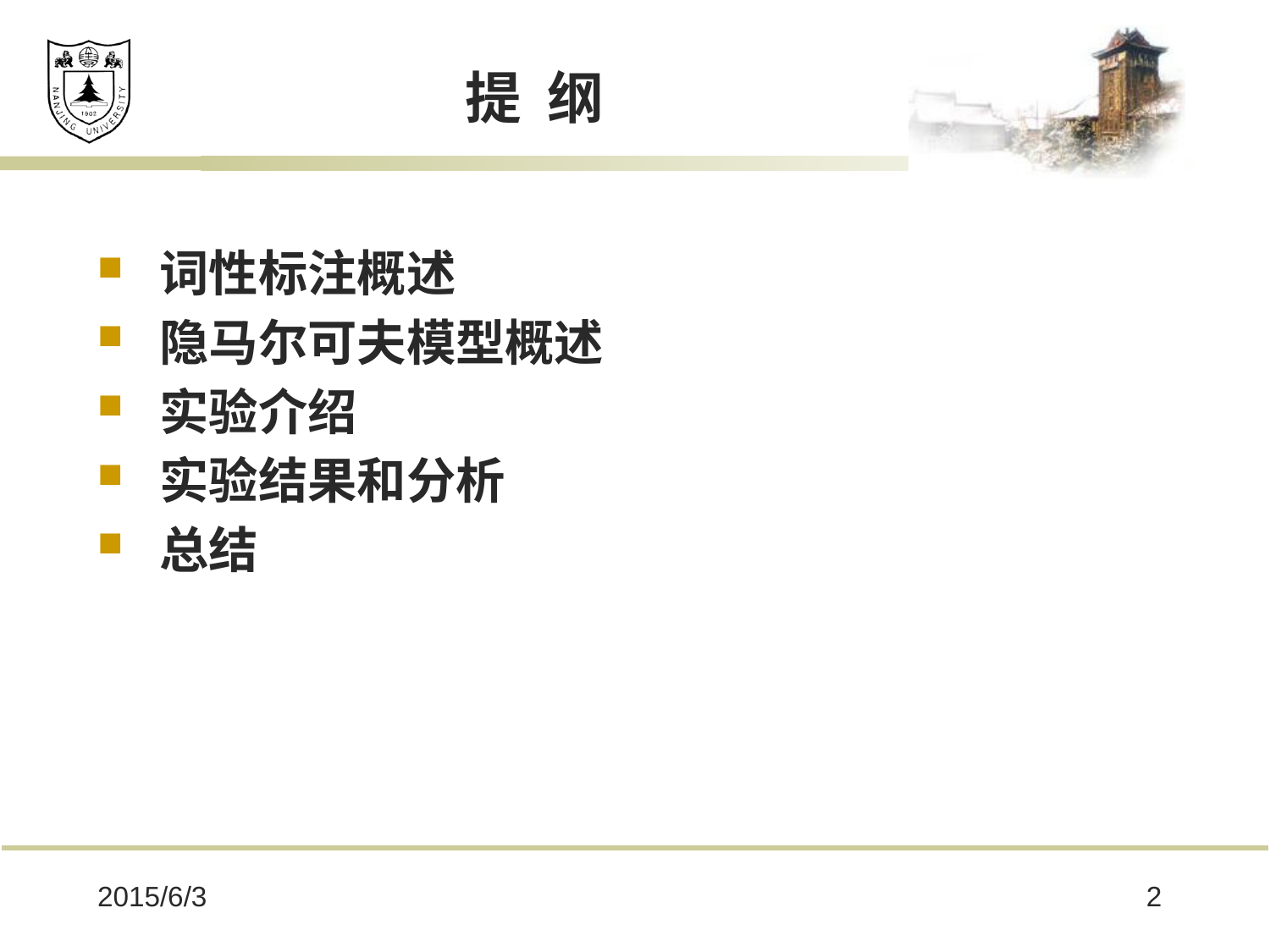

# 提  纲
词性标注概述
隐马尔可夫模型概述
实验介绍
实验结果和分析
总结

2015/6/3
2